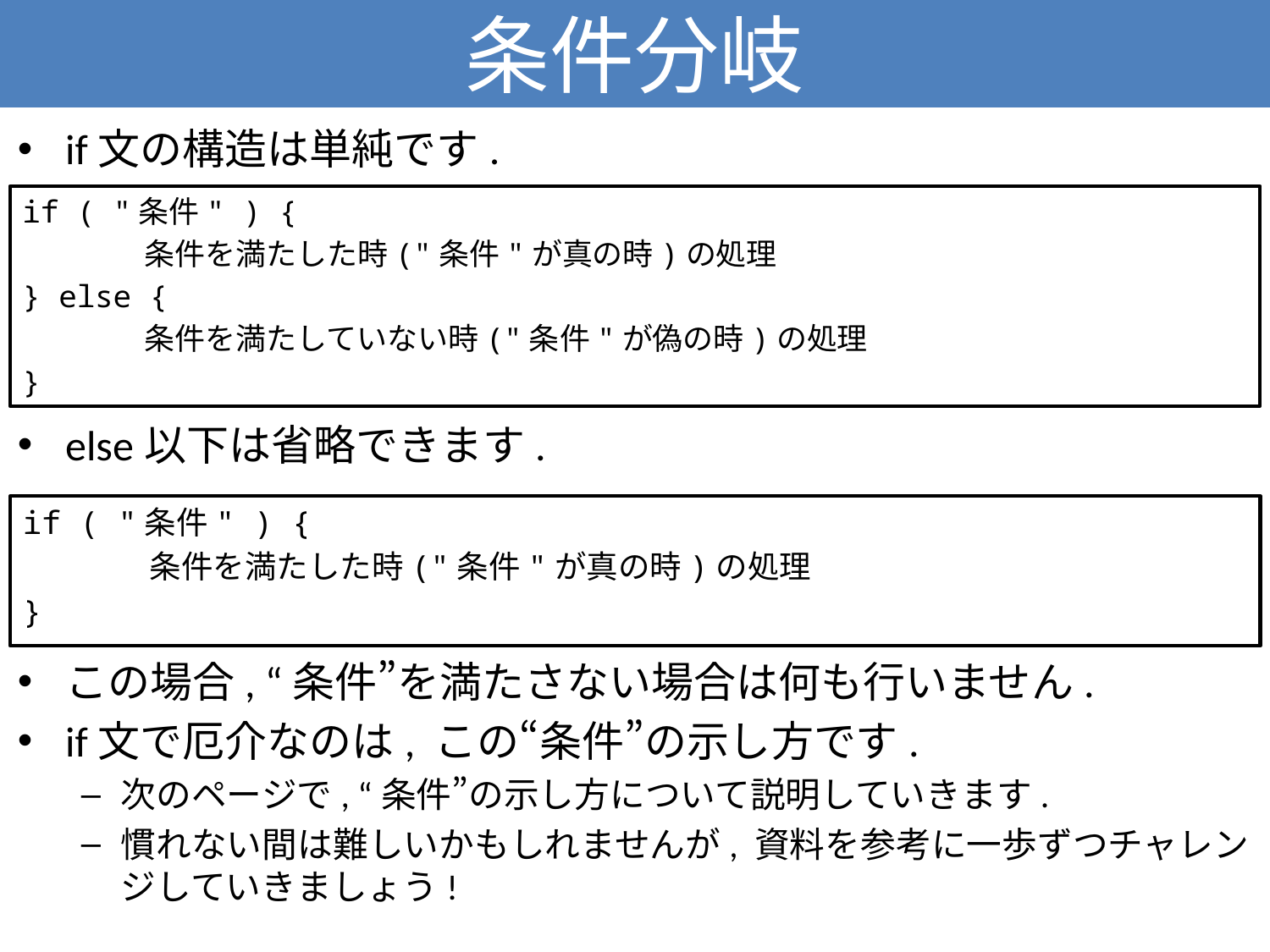

条件分岐
if文の構造は単純です.

else以下は省略できます.

この場合, “条件”を満たさない場合は何も行いません.
if文で厄介なのは, この“条件”の示し方です.
次のページで, “条件”の示し方について説明していきます.
慣れない間は難しいかもしれませんが, 資料を参考に一歩ずつチャレンジしていきましょう!
if ( "条件" ) {
	条件を満たした時("条件"が真の時)の処理
} else {
	条件を満たしていない時("条件"が偽の時)の処理
}
if ( "条件" ) {
	条件を満たした時("条件"が真の時)の処理
}